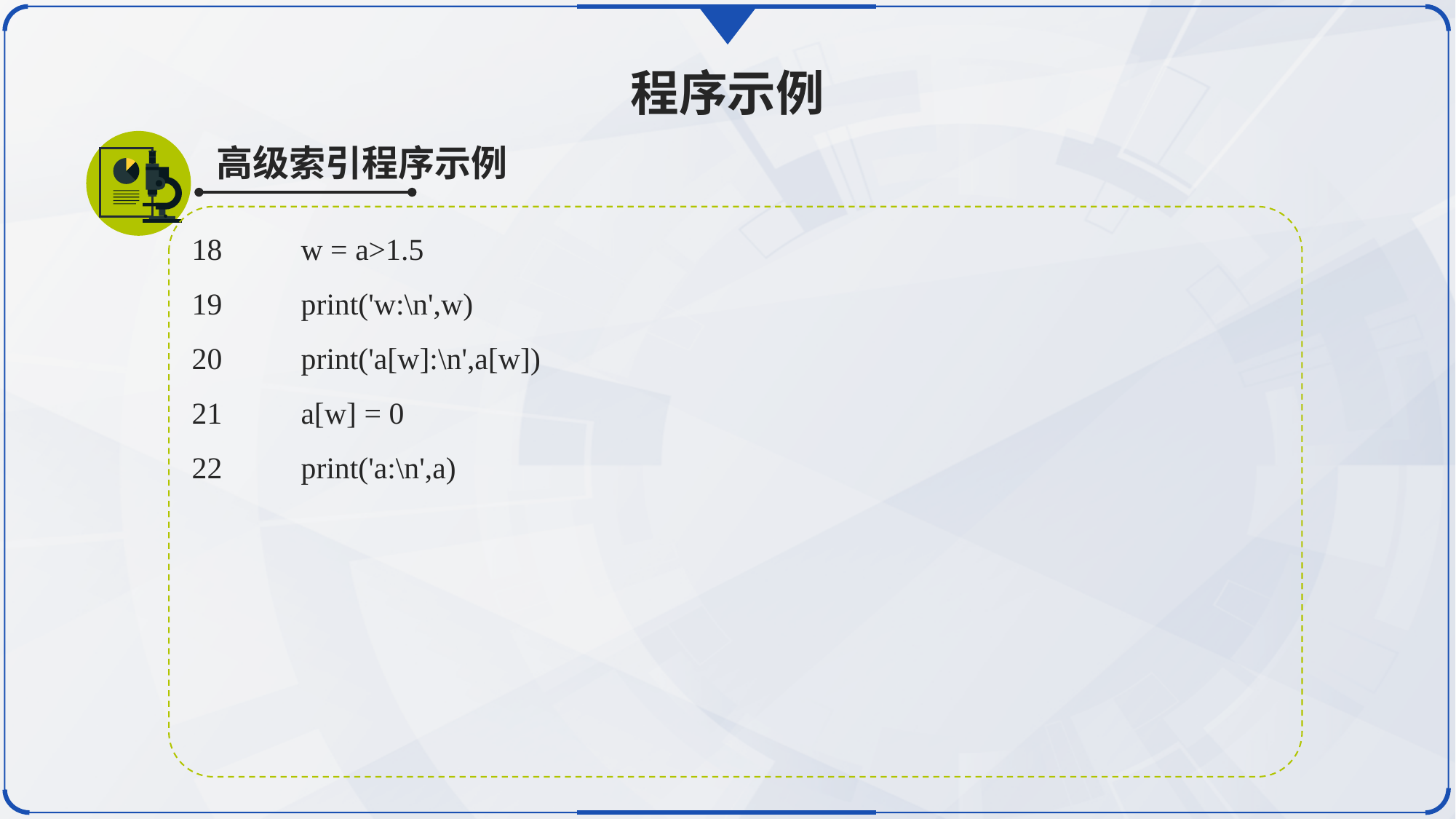

程序示例

高级索引程序示例

18	w = a>1.5
19	print('w:\n',w)
20	print('a[w]:\n',a[w])
21	a[w] = 0
22	print('a:\n',a)